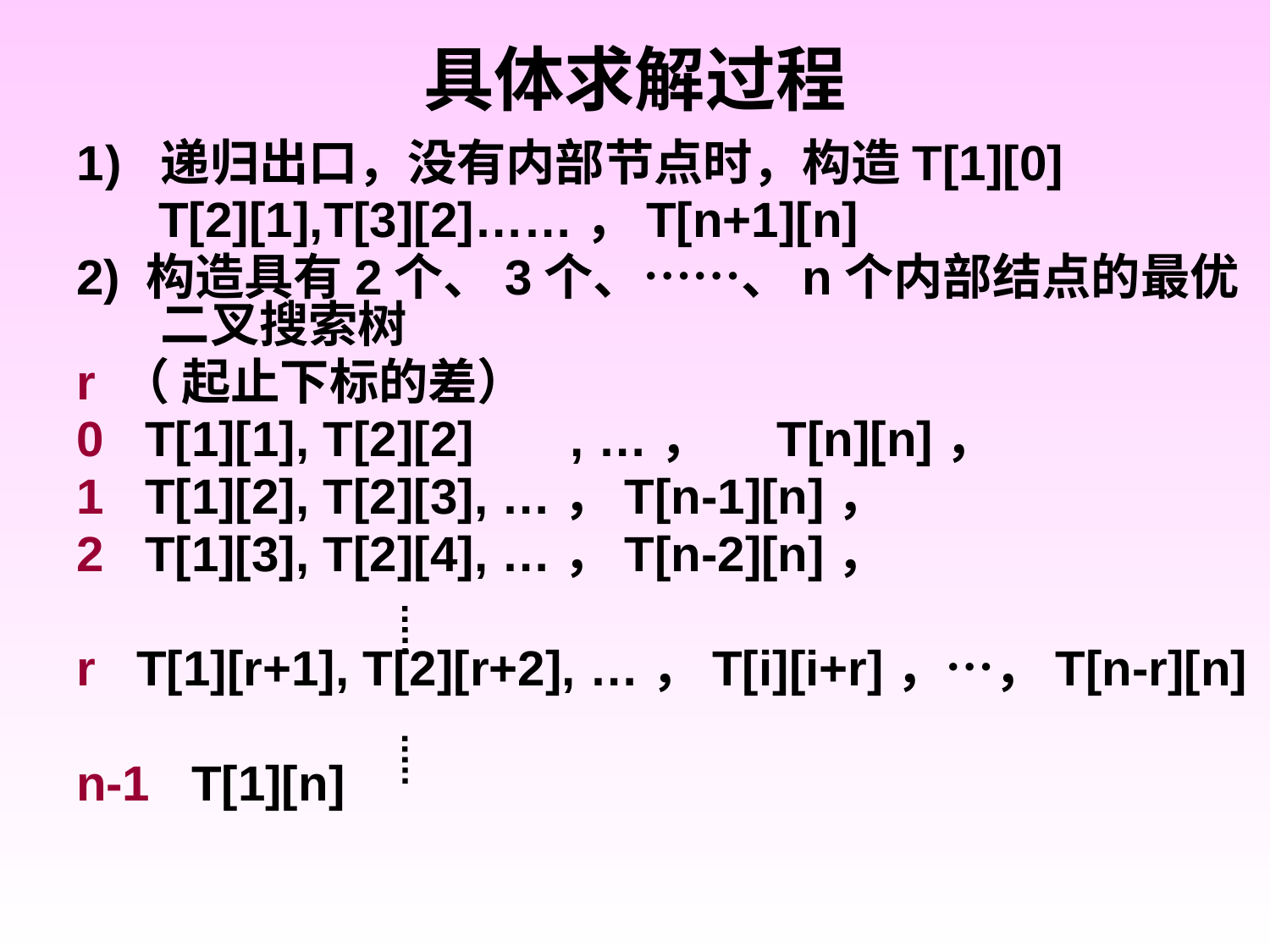

# 具体求解过程
递归出口，没有内部节点时，构造T[1][0]
      T[2][1],T[3][2]……，T[n+1][n]
2) 构造具有2个、3个、……、n个内部结点的最优二叉搜索树
r （ 起止下标的差）
0   T[1][1], T[2][2]       , …，     T[n][n]，
1   T[1][2], T[2][3], …，T[n-1][n]，
2   T[1][3], T[2][4], …，T[n-2][n]，

r   T[1][r+1], T[2][r+2], …，T[i][i+r]，…，T[n-r][n]

n-1   T[1][n]

101